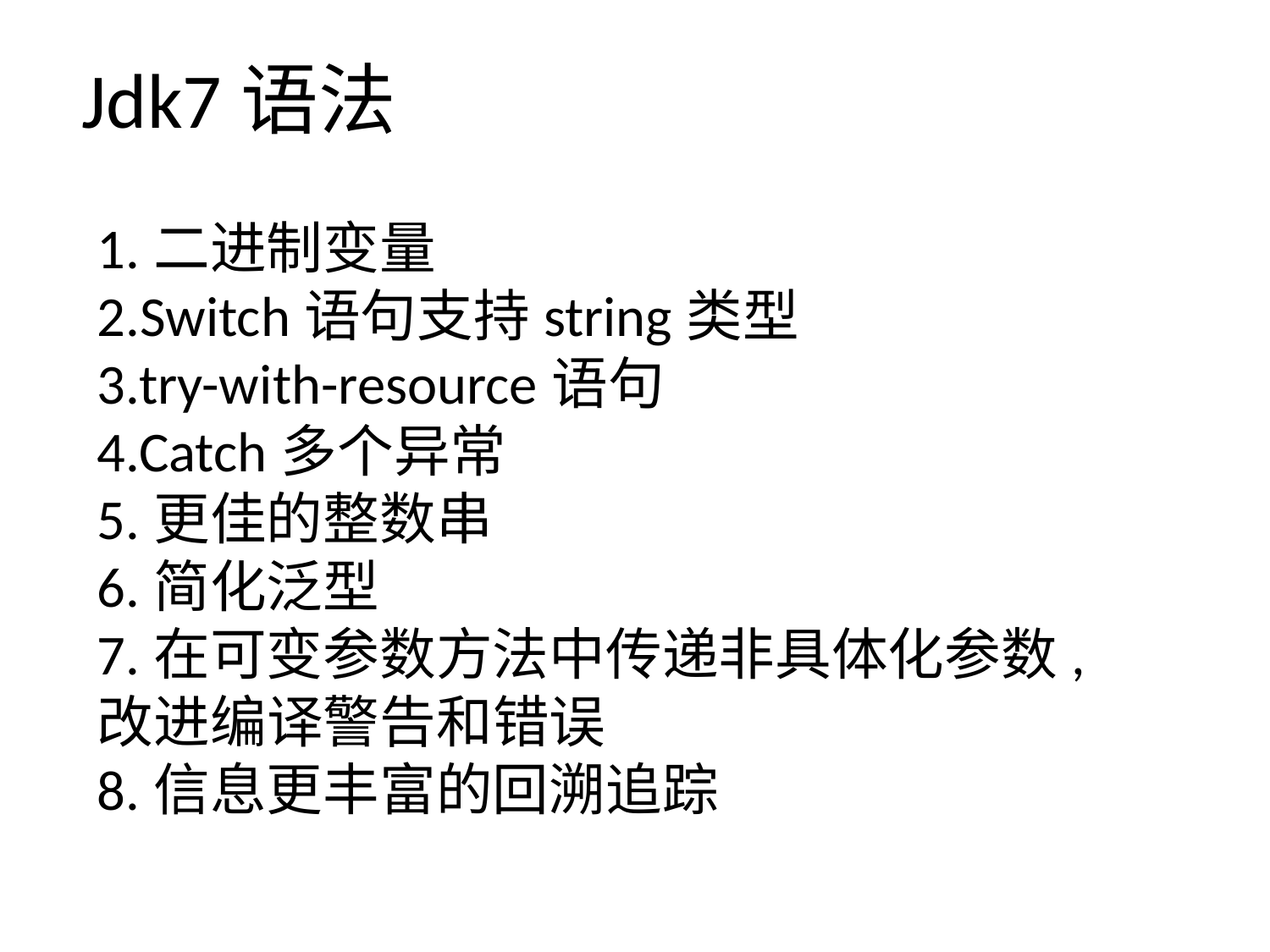

# Jdk7语法
1.二进制变量
2.Switch语句支持string类型
3.try-with-resource语句
4.Catch多个异常
5.更佳的整数串
6.简化泛型
7.在可变参数方法中传递非具体化参数,改进编译警告和错误
8.信息更丰富的回溯追踪